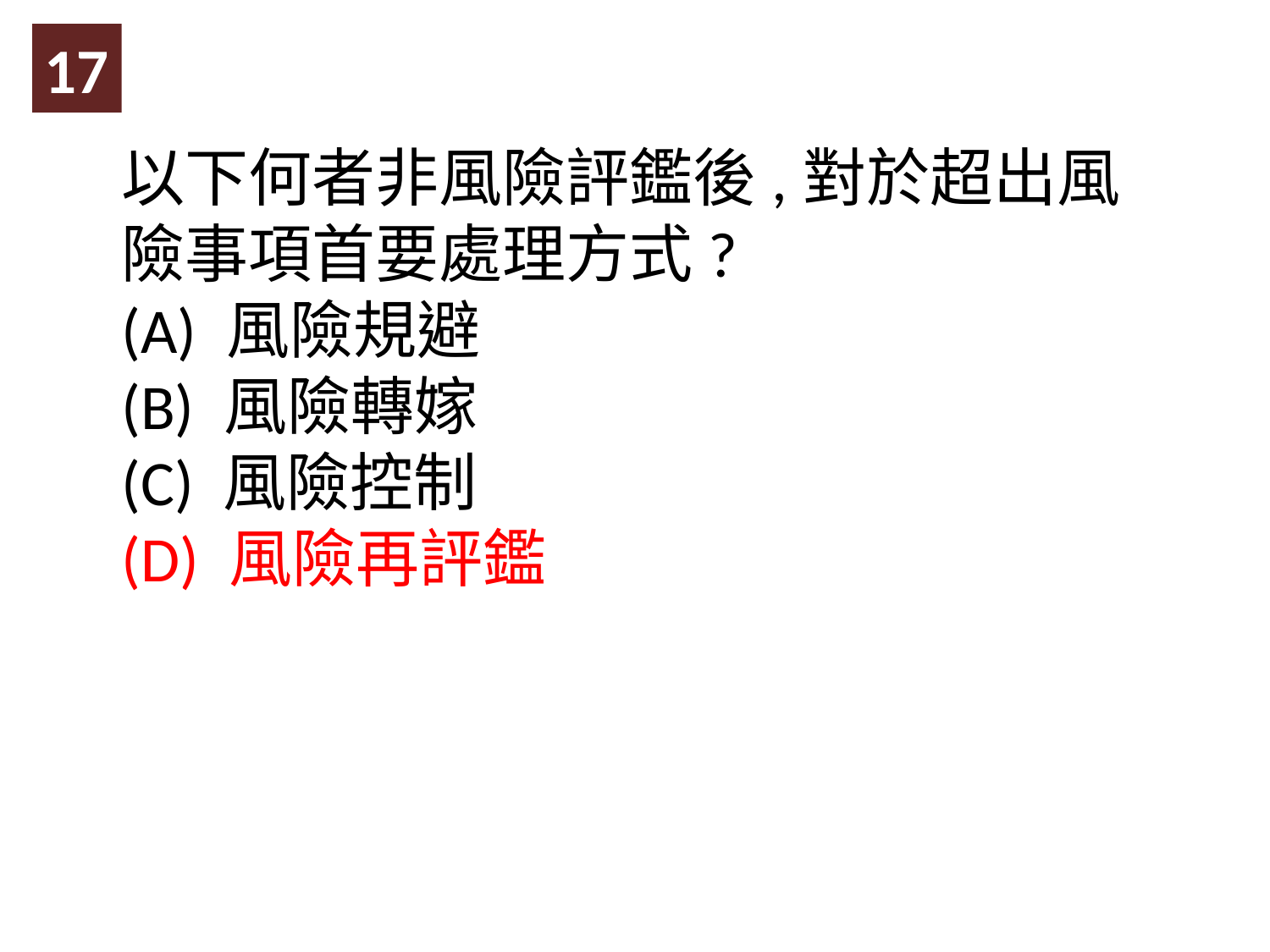

17
以下何者非風險評鑑後,對於超出風險事項首要處理方式?
(A) 風險規避
(B) 風險轉嫁
(C) 風險控制
(D) 風險再評鑑